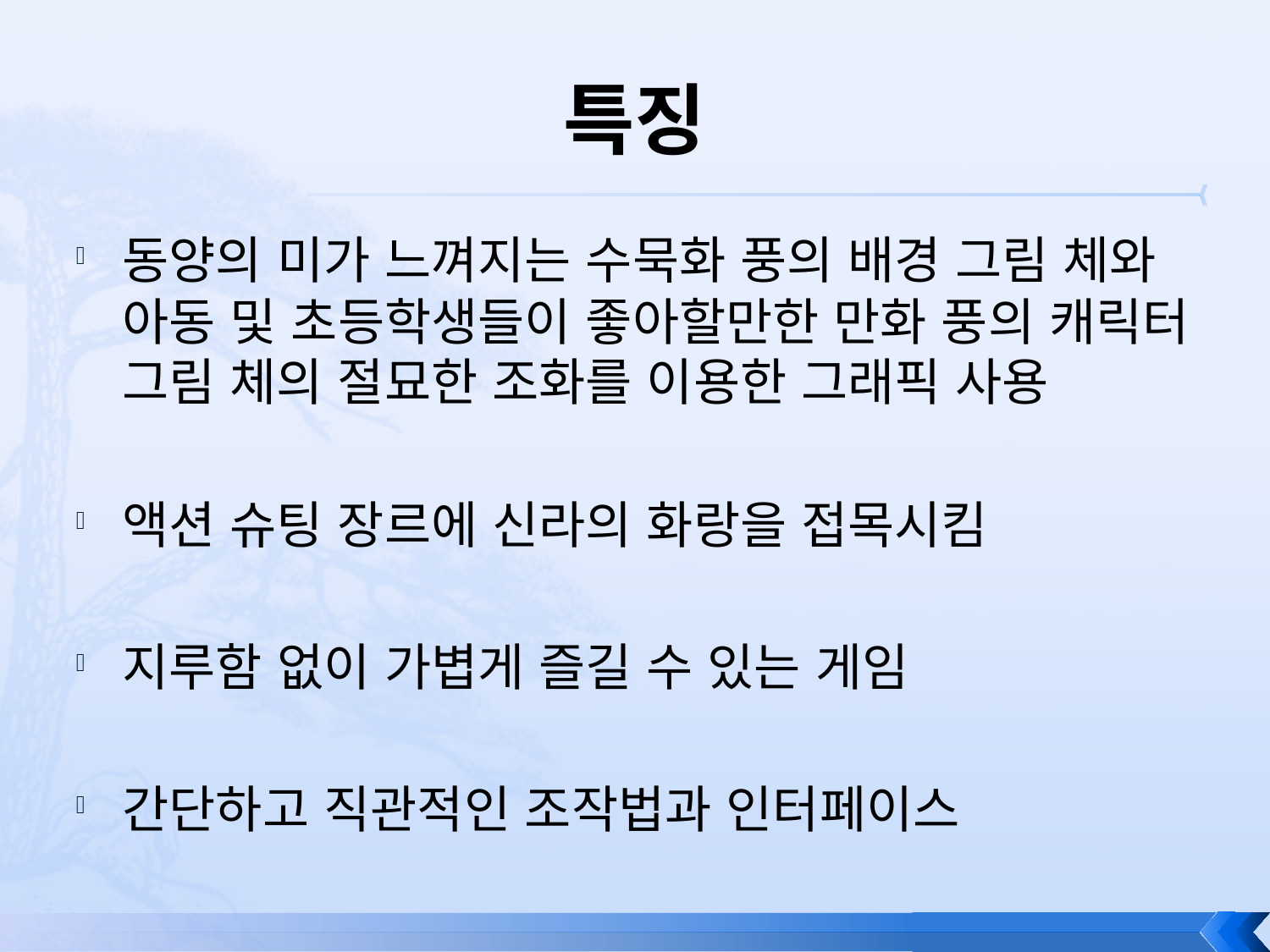

# 특징
동양의 미가 느껴지는 수묵화 풍의 배경 그림 체와 아동 및 초등학생들이 좋아할만한 만화 풍의 캐릭터 그림 체의 절묘한 조화를 이용한 그래픽 사용

액션 슈팅 장르에 신라의 화랑을 접목시킴

지루함 없이 가볍게 즐길 수 있는 게임

간단하고 직관적인 조작법과 인터페이스